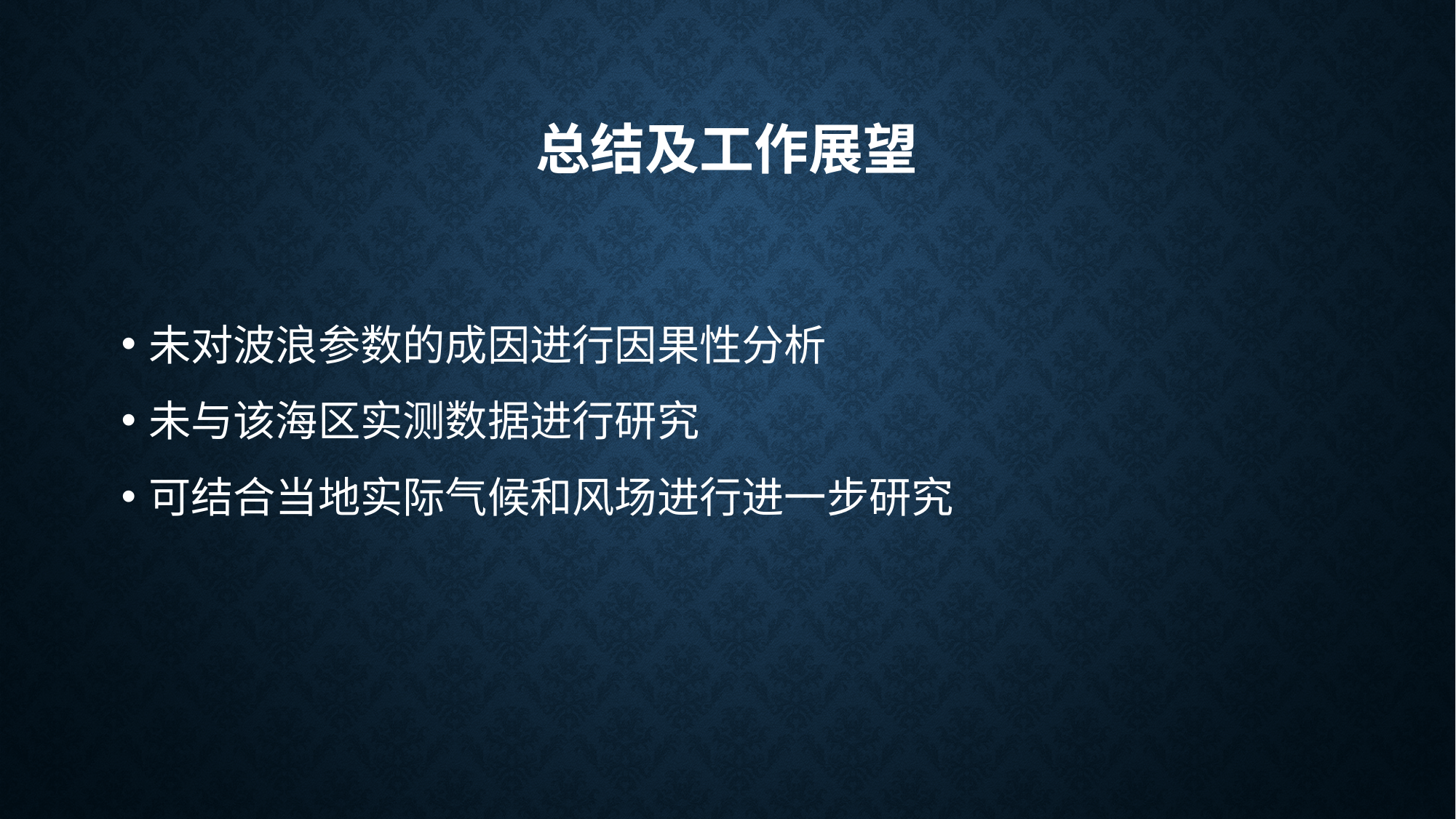

# 总结及工作展望
未对波浪参数的成因进行因果性分析
未与该海区实测数据进行研究
可结合当地实际气候和风场进行进一步研究